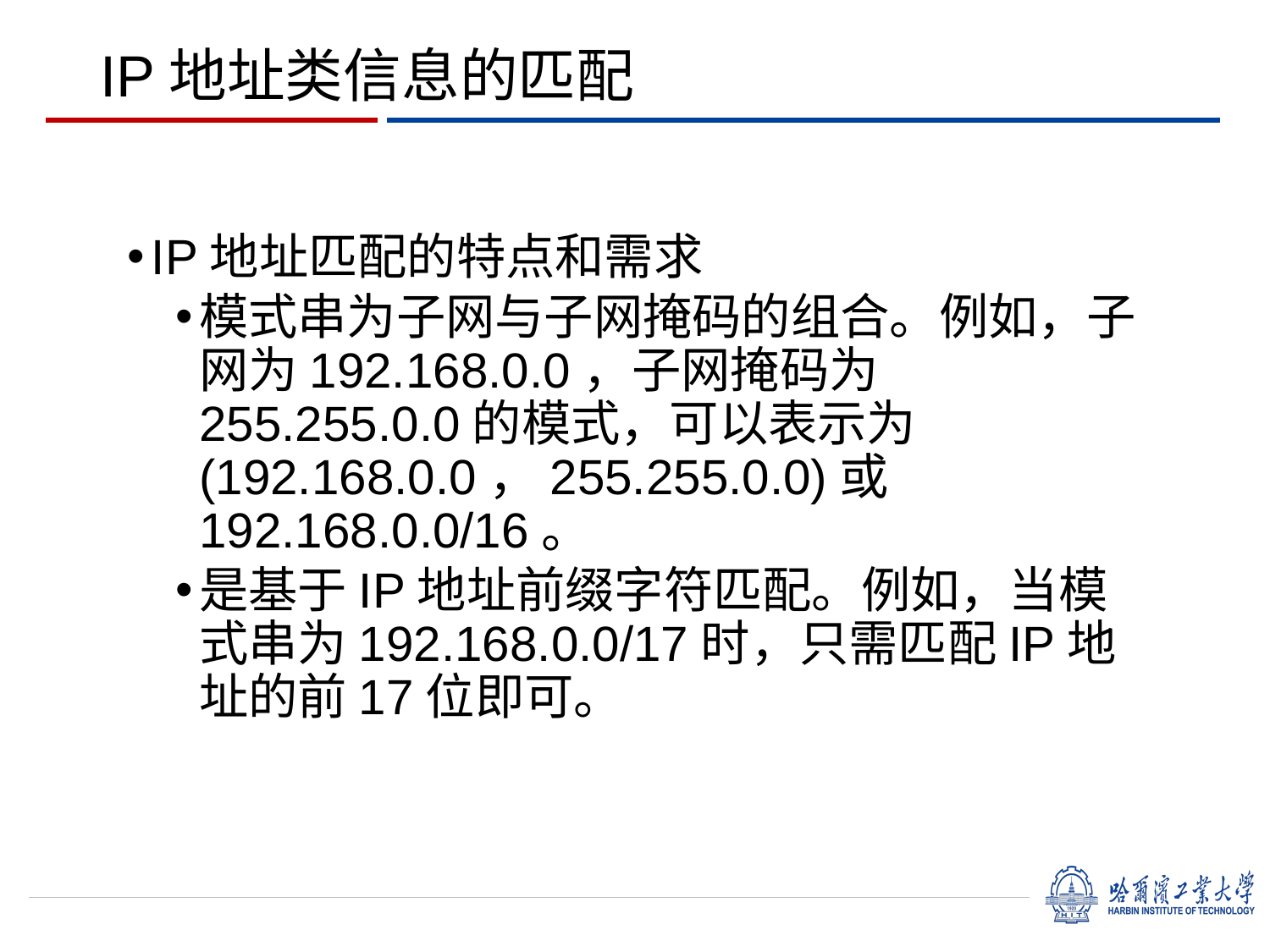

# IP地址类信息的匹配
IP地址匹配的特点和需求
模式串为子网与子网掩码的组合。例如，子网为192.168.0.0，子网掩码为255.255.0.0的模式，可以表示为(192.168.0.0，255.255.0.0)或192.168.0.0/16。
是基于IP地址前缀字符匹配。例如，当模式串为192.168.0.0/17时，只需匹配IP地址的前17位即可。